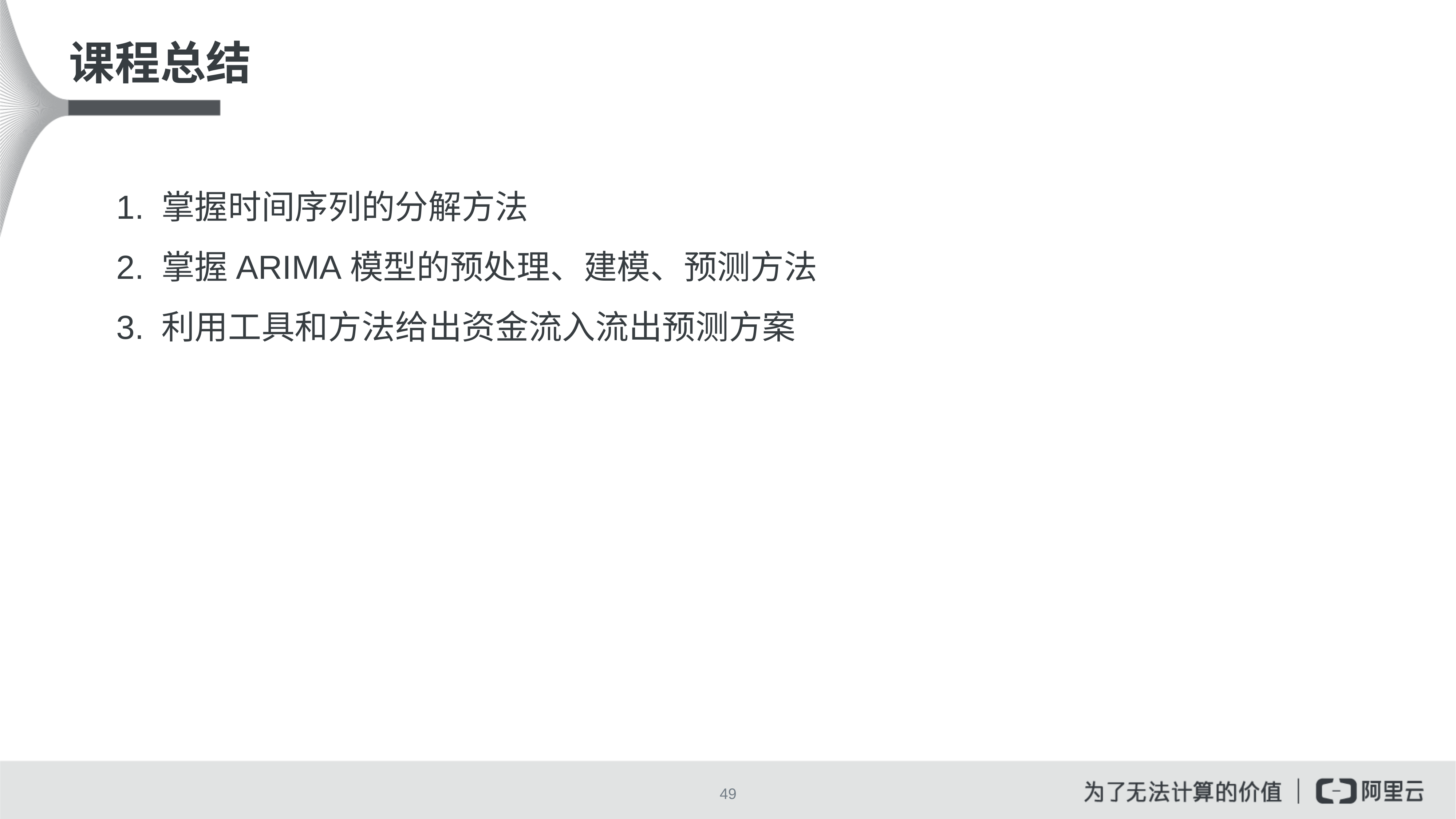

# 课程总结
1. 掌握时间序列的分解方法
2. 掌握ARIMA模型的预处理、建模、预测方法
3. 利用工具和方法给出资金流入流出预测方案